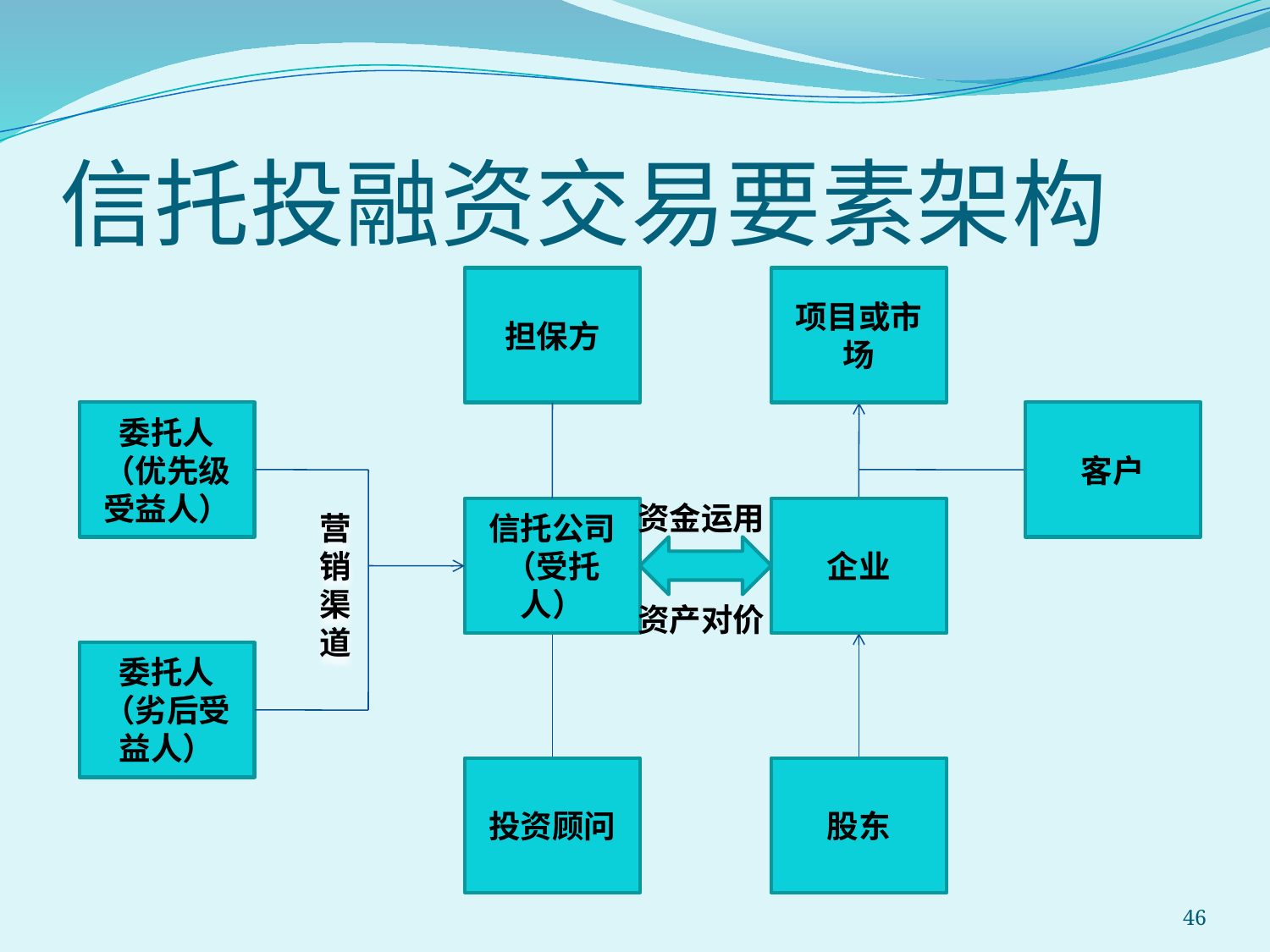

# 信托投融资交易要素架构
担保方
项目或市场
委托人（优先级受益人）
客户
企业
信托公司（受托人）
委托人（劣后受益人）
投资顾问
股东
资金运用
营销渠道
资产对价

46